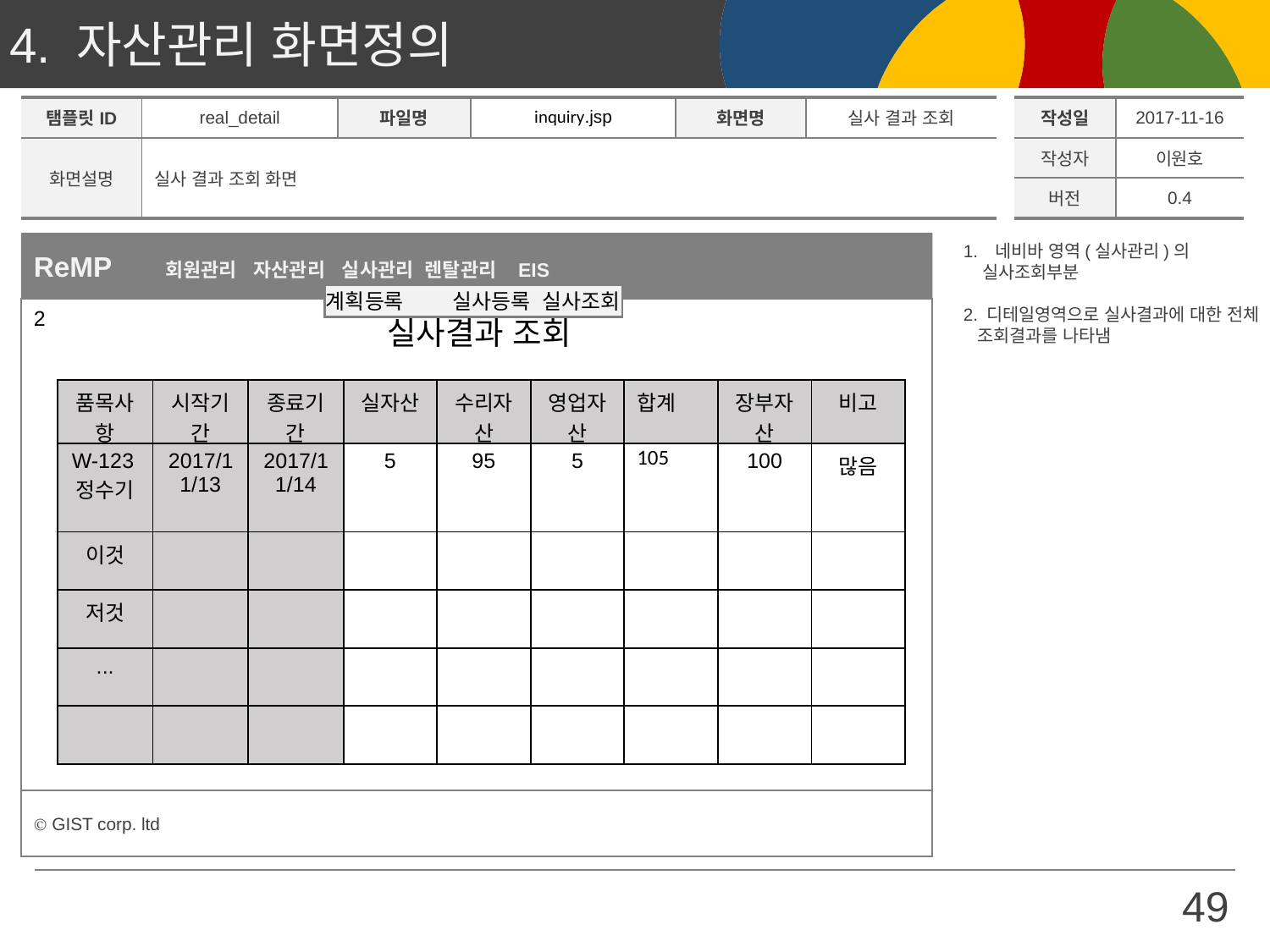

| 탬플릿ID | real\_detail | 파일명 | inquiry.jsp | 화면명 | 실사 결과 조회 |  | 작성일 | 2017-11-16 |
| --- | --- | --- | --- | --- | --- | --- | --- | --- |
| 화면설명 | 실사 결과 조회 화면 |  |  |  |  |  | 작성자 | 이원호 |
|  |  |  |  |  |  |  | 버전 | 0.4 |
ReMP      회원관리   자산관리   실사관리  렌탈관리   EIS
1
네비바 영역(실사관리)의
   실사조회부분

2. 디테일영역으로 실사결과에 대한 전체
  조회결과를 나타냄
계획등록	실사등록  실사조회
2

실사결과 조회
| 품목사항 | 시작기간 | 종료기간 | 실자산 | 수리자산 | 영업자산 | 합계 | 장부자산 | 비고 |
| --- | --- | --- | --- | --- | --- | --- | --- | --- |
| W-123정수기 | 2017/11/13 | 2017/11/14 | 5 | 95 | 5 | 105 | 100 | 많음 |
| 이것 |  |  |  |  |  |  |  |  |
| 저것 |  |  |  |  |  |  |  |  |
| ... |  |  |  |  |  |  |  |  |
|  |  |  |  |  |  |  |  |  |
Ⓒ GIST corp. ltd